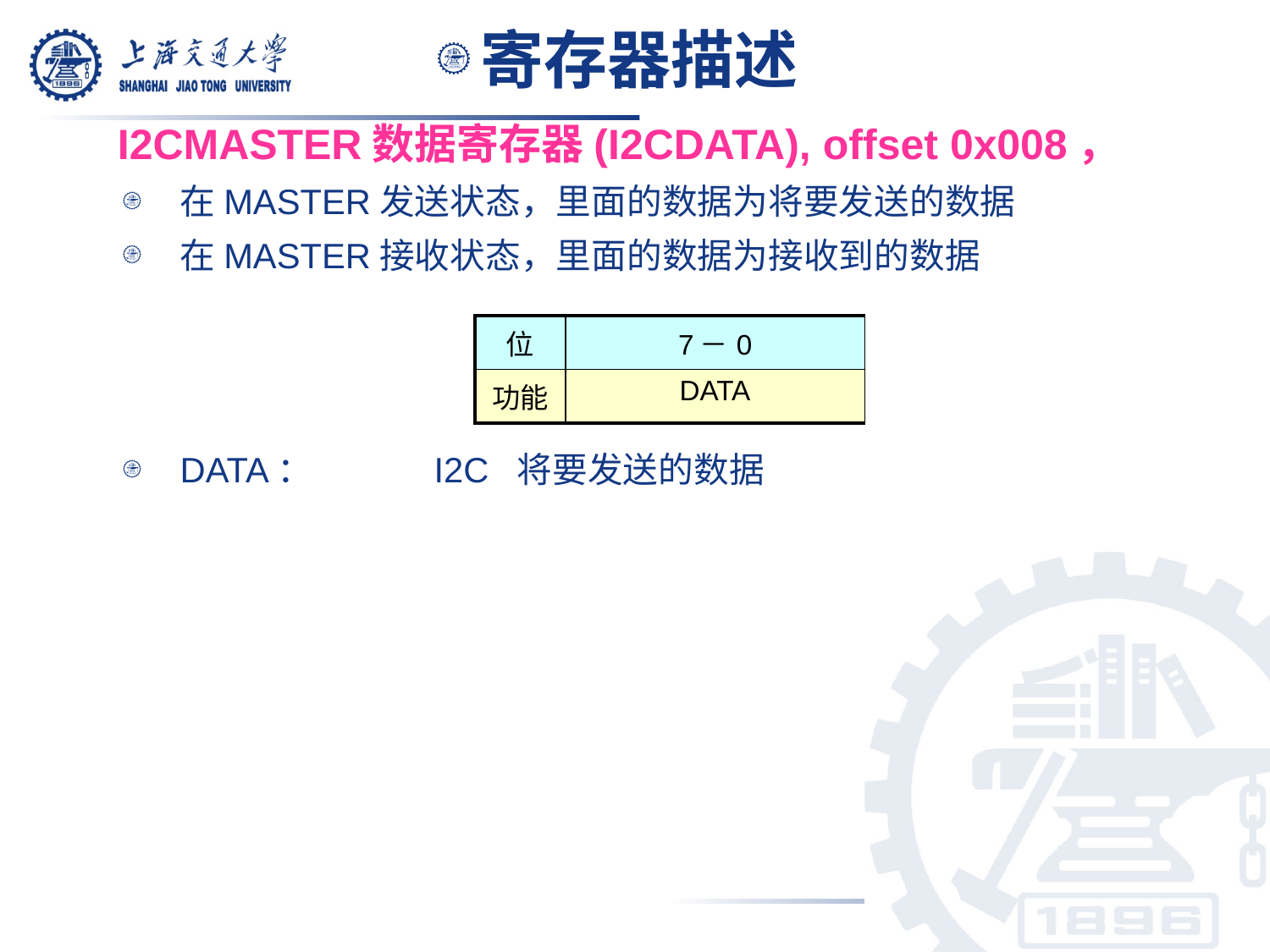

寄存器描述
I2CMASTER数据寄存器(I2CDATA), offset 0x008，
在MASTER发送状态，里面的数据为将要发送的数据
在MASTER接收状态，里面的数据为接收到的数据

DATA：  	I2C  将要发送的数据

| 位 | 7－0 |
| --- | --- |
| 功能 | DATA |